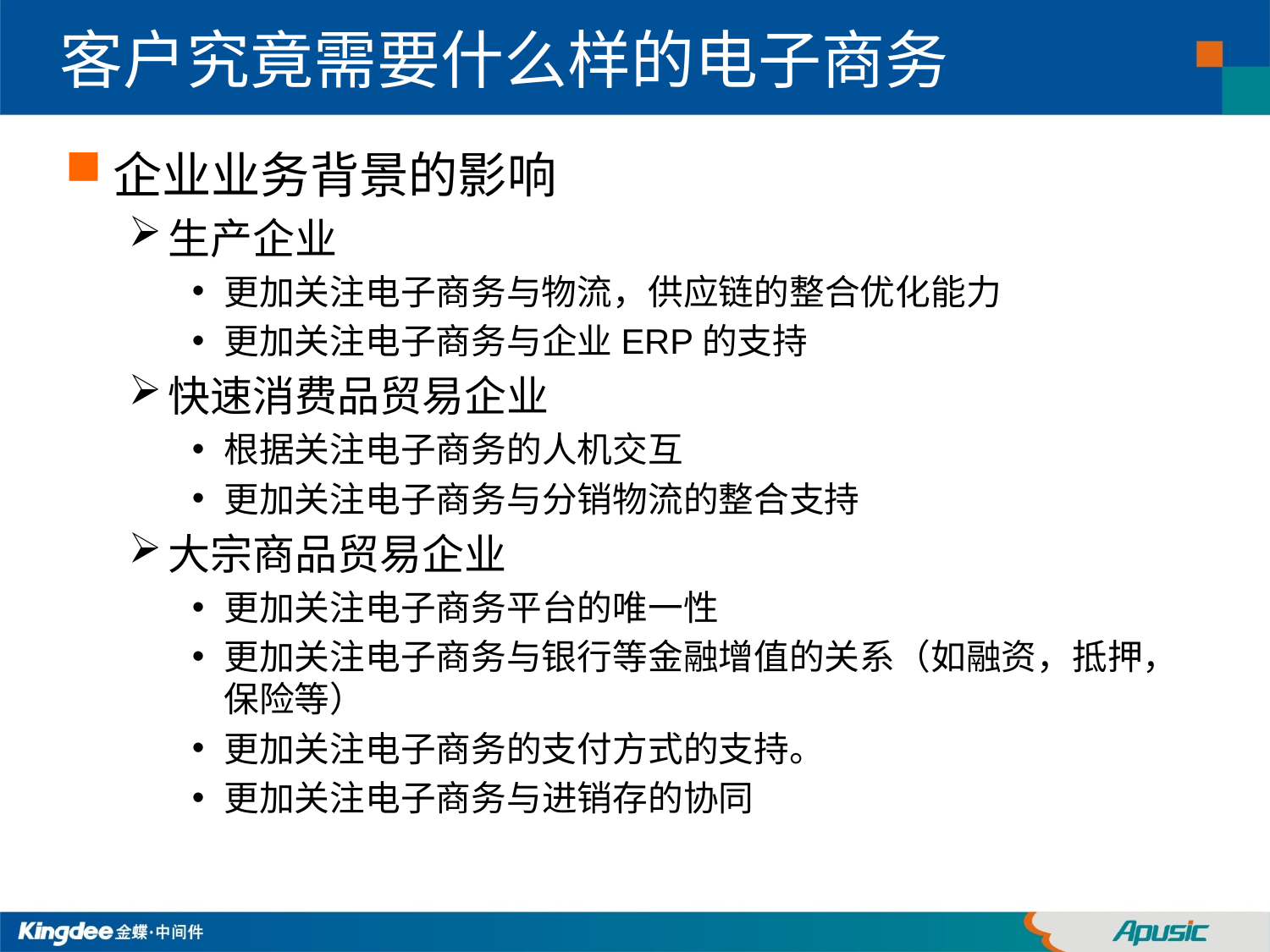

# 客户究竟需要什么样的电子商务
企业业务背景的影响
生产企业
更加关注电子商务与物流，供应链的整合优化能力
更加关注电子商务与企业ERP的支持
快速消费品贸易企业
根据关注电子商务的人机交互
更加关注电子商务与分销物流的整合支持
大宗商品贸易企业
更加关注电子商务平台的唯一性
更加关注电子商务与银行等金融增值的关系（如融资，抵押，保险等）
更加关注电子商务的支付方式的支持。
更加关注电子商务与进销存的协同